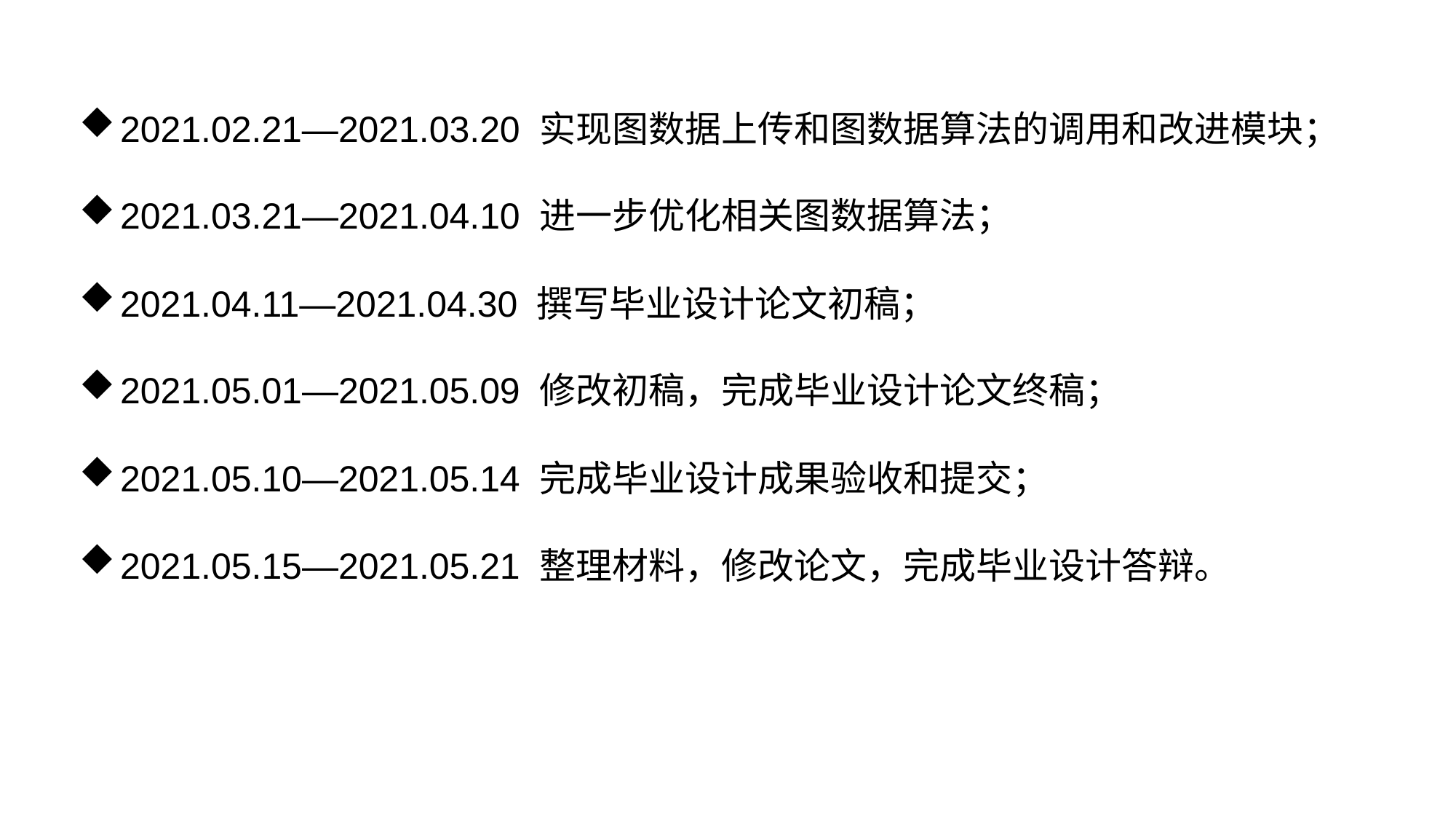

2021.02.21—2021.03.20 实现图数据上传和图数据算法的调用和改进模块；

2021.03.21—2021.04.10 进一步优化相关图数据算法；

2021.04.11—2021.04.30 撰写毕业设计论文初稿；

2021.05.01—2021.05.09 修改初稿，完成毕业设计论文终稿；

2021.05.10—2021.05.14 完成毕业设计成果验收和提交；

2021.05.15—2021.05.21 整理材料，修改论文，完成毕业设计答辩。